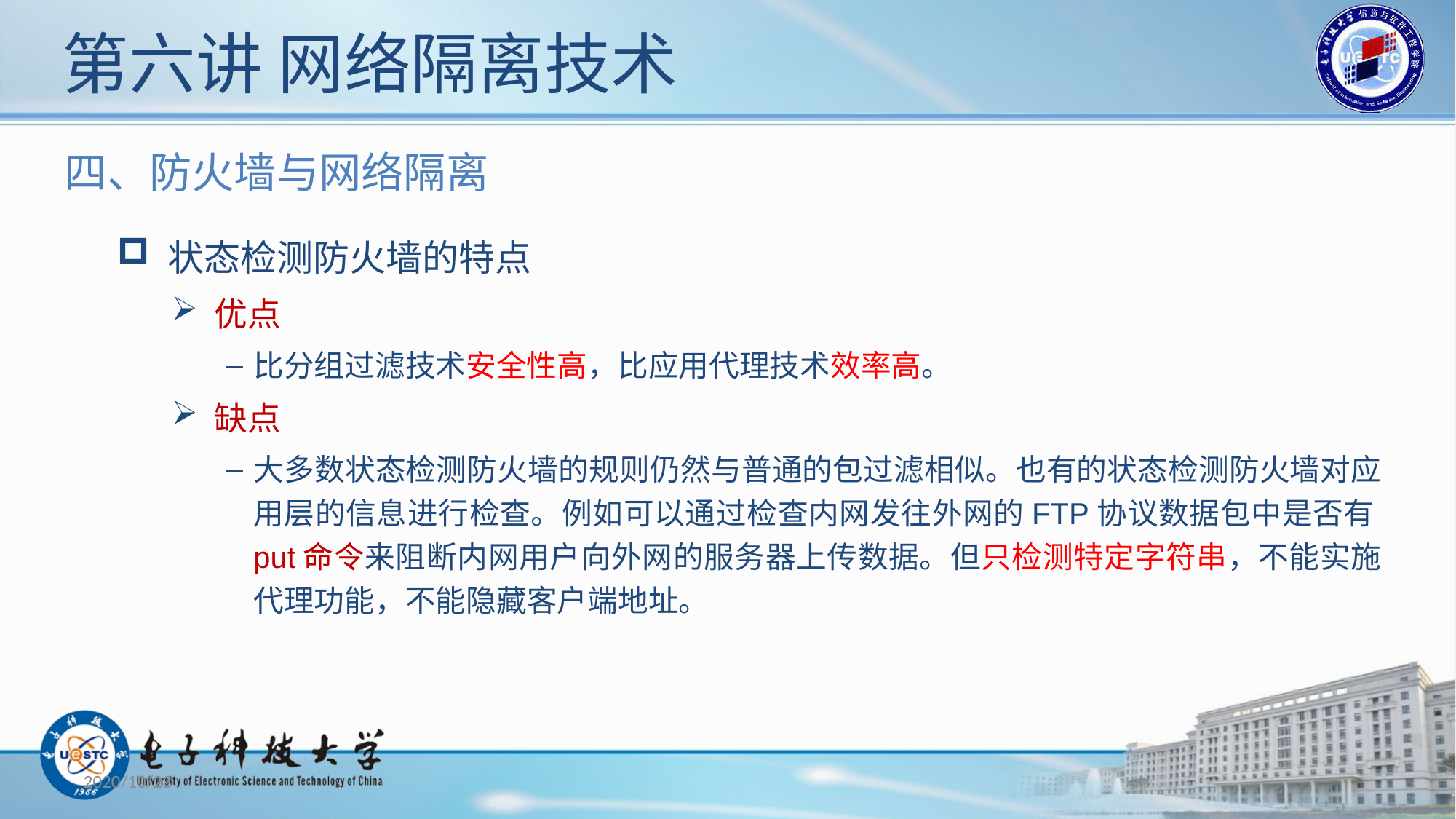

# 第六讲 网络隔离技术
四、防火墙与网络隔离
 状态检测防火墙的特点
 优点
比分组过滤技术安全性高，比应用代理技术效率高。
 缺点
大多数状态检测防火墙的规则仍然与普通的包过滤相似。也有的状态检测防火墙对应用层的信息进行检查。例如可以通过检查内网发往外网的FTP协议数据包中是否有put命令来阻断内网用户向外网的服务器上传数据。但只检测特定字符串，不能实施代理功能，不能隐藏客户端地址。

2020/10/23